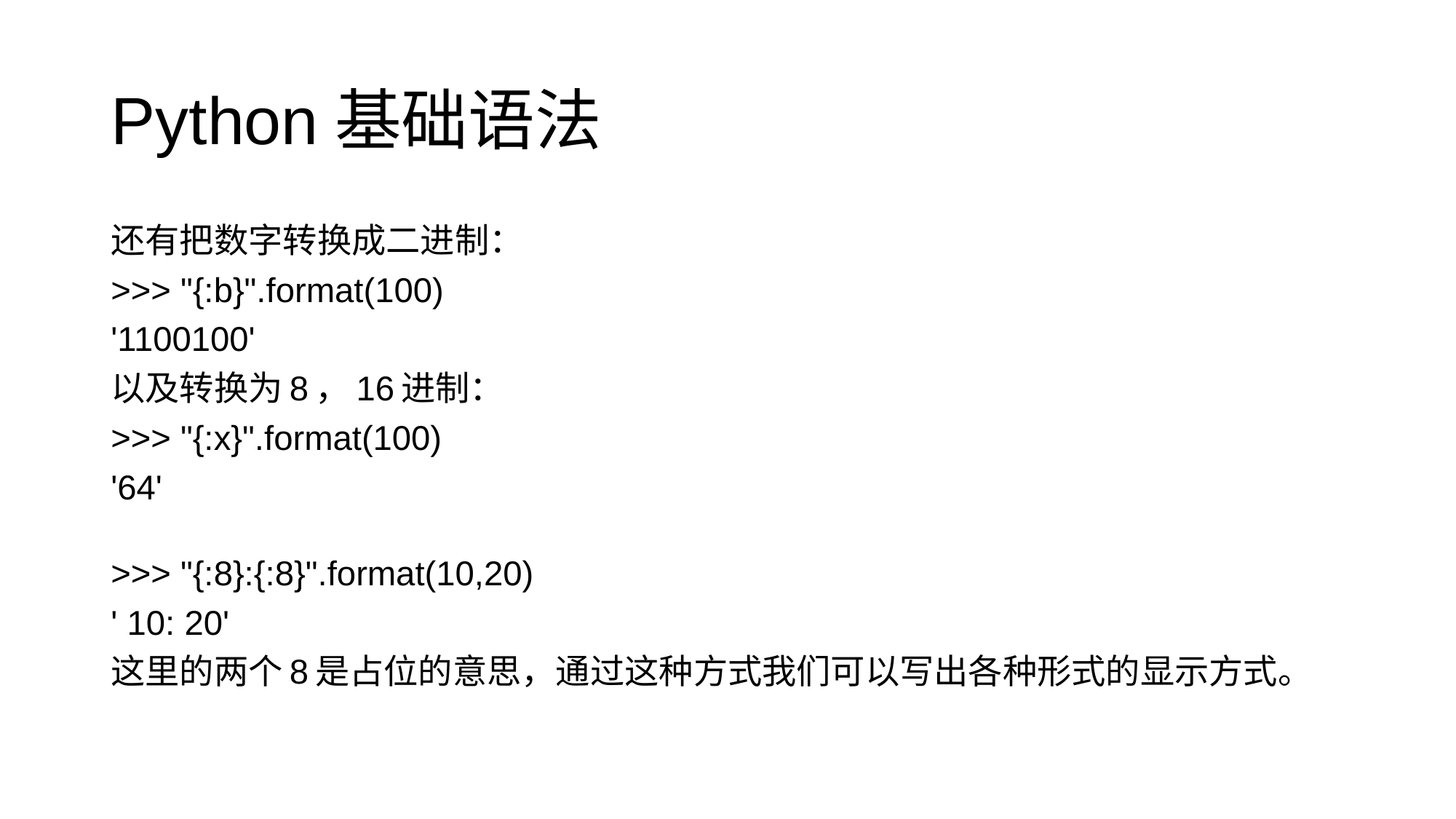

# Python基础语法
还有把数字转换成二进制：
>>> "{:b}".format(100)
'1100100'
以及转换为8，16进制：
>>> "{:x}".format(100)
'64'
>>> "{:8}:{:8}".format(10,20)
' 10: 20'
这里的两个8是占位的意思，通过这种方式我们可以写出各种形式的显示方式。